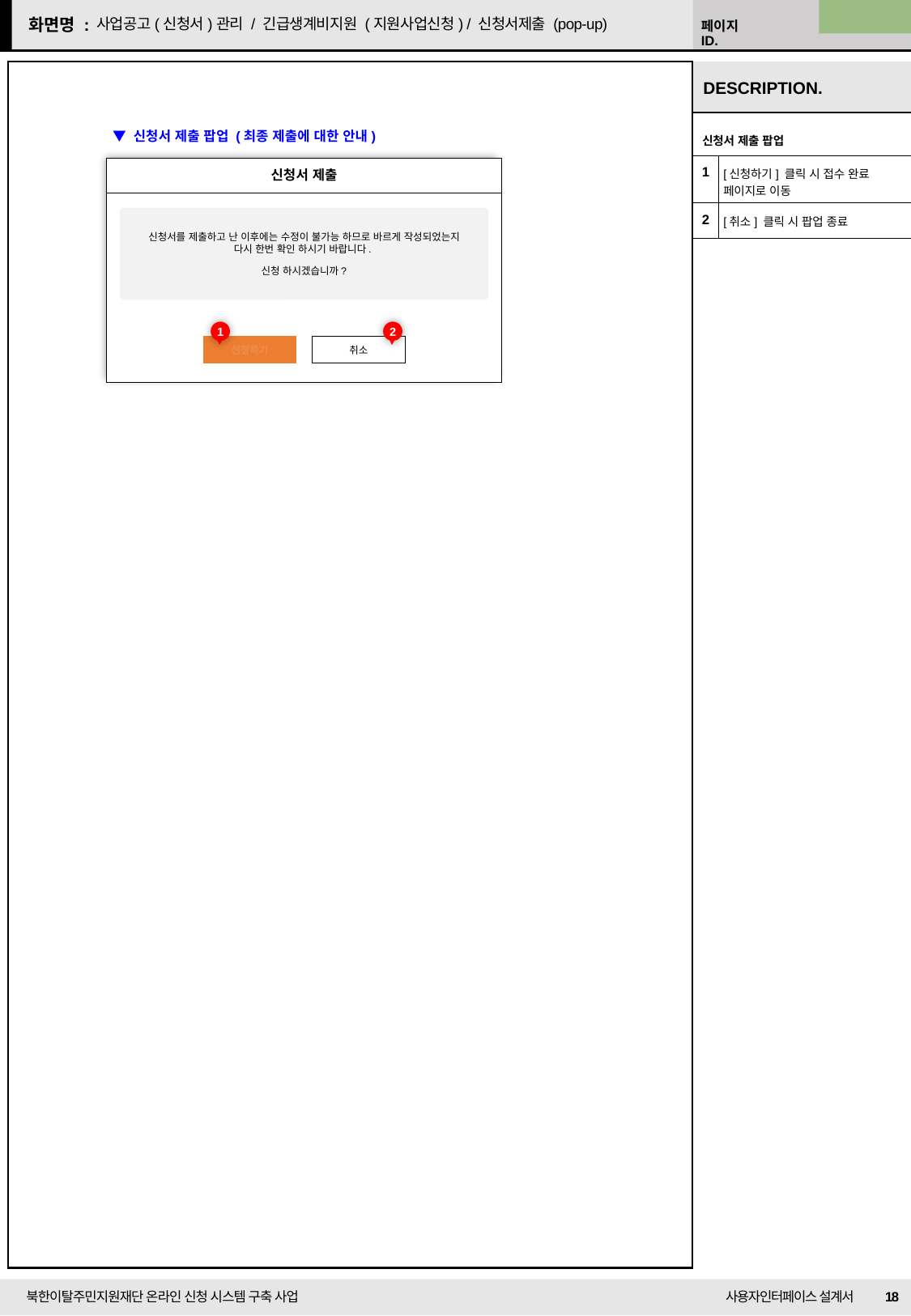

22/09/13 수정
사업공고(신청서)관리 / 긴급생계비지원 (지원사업신청) / 신청서제출 (pop-up)

▼ 신청서 제출 팝업 (최종 제출에 대한 안내)
| 신청서 제출 팝업 |  |
| --- | --- |
| 1 | [신청하기] 클릭 시 접수 완료 페이지로 이동 |
| 2 | [취소] 클릭 시 팝업 종료 |

신청서 제출
신청서를 제출하고 난 이후에는 수정이 불가능 하므로 바르게 작성되었는지 다시 한번 확인 하시기 바랍니다.
신청 하시겠습니까?
2
1
신청하기
취소
18